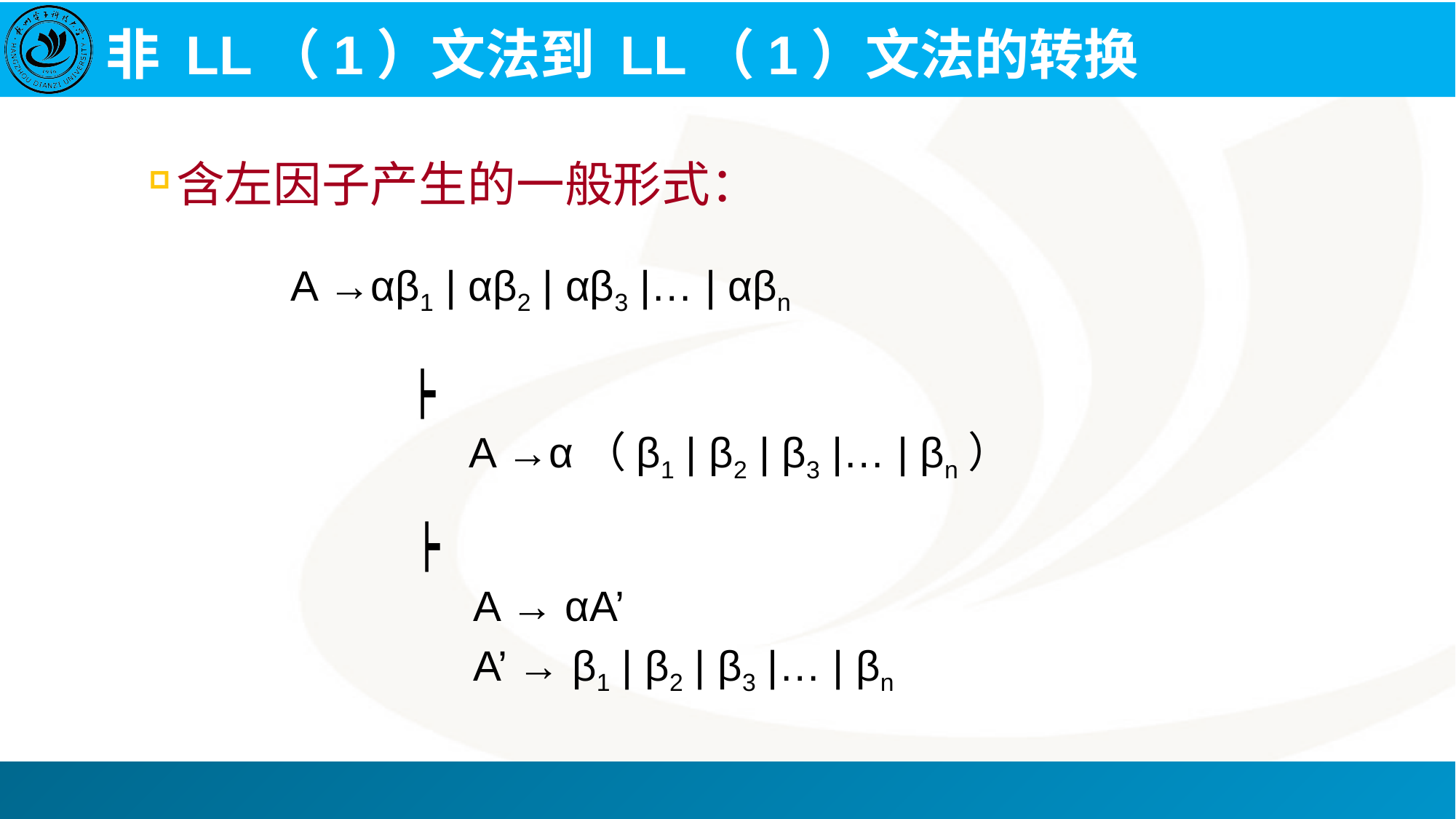

# 非 LL（1）文法到 LL（1）文法的转换
含左因子产生的一般形式：
            A →αβ1 | αβ2 | αβ3 |… | αβn
┝
     A →α（β1 | β2 | β3 |… | βn）
┝
     A → αA’
     A’ → β1 | β2 | β3 |… | βn
42